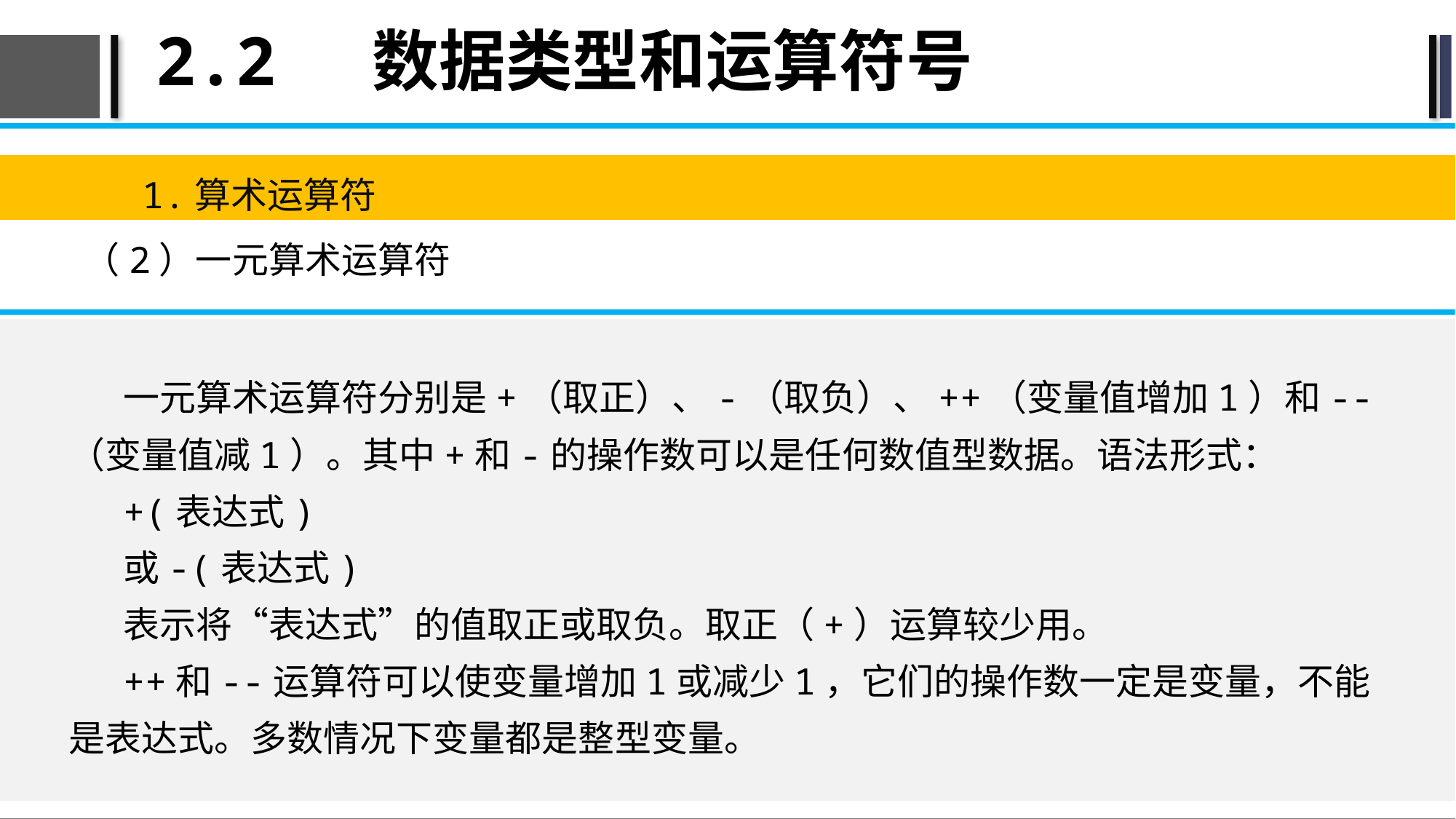

# 2.2  数据类型和运算符号

1.算术运算符
（2）一元算术运算符

一元算术运算符分别是+（取正）、-（取负）、++（变量值增加1）和--（变量值减1）。其中+和-的操作数可以是任何数值型数据。语法形式：
+(表达式)
或-(表达式)
表示将“表达式”的值取正或取负。取正（+）运算较少用。
++和--运算符可以使变量增加1或减少1，它们的操作数一定是变量，不能是表达式。多数情况下变量都是整型变量。